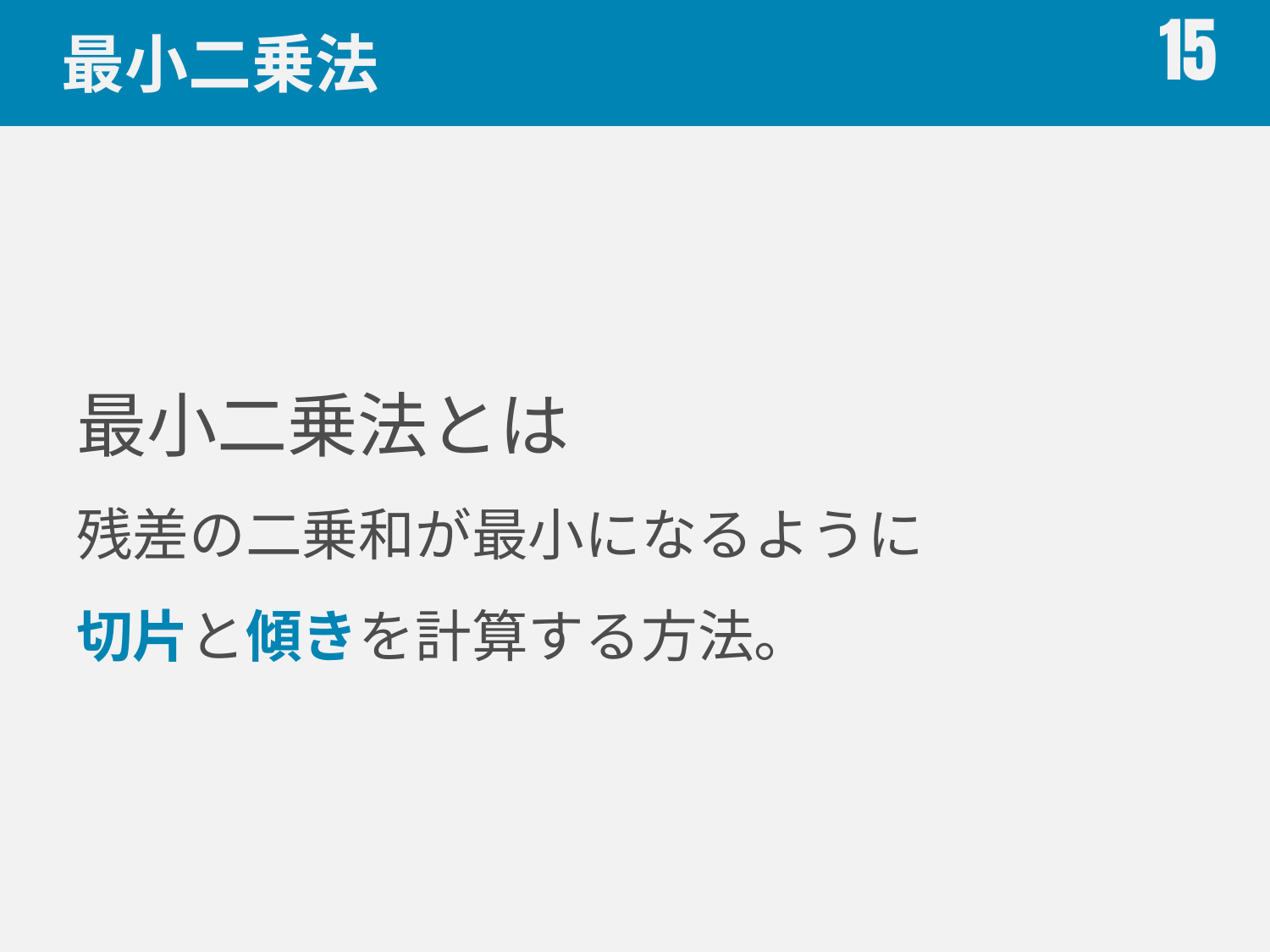

# 最小二乗法
 15
最小二乗法とは
残差の二乗和が最小になるように
切片と傾きを計算する方法。